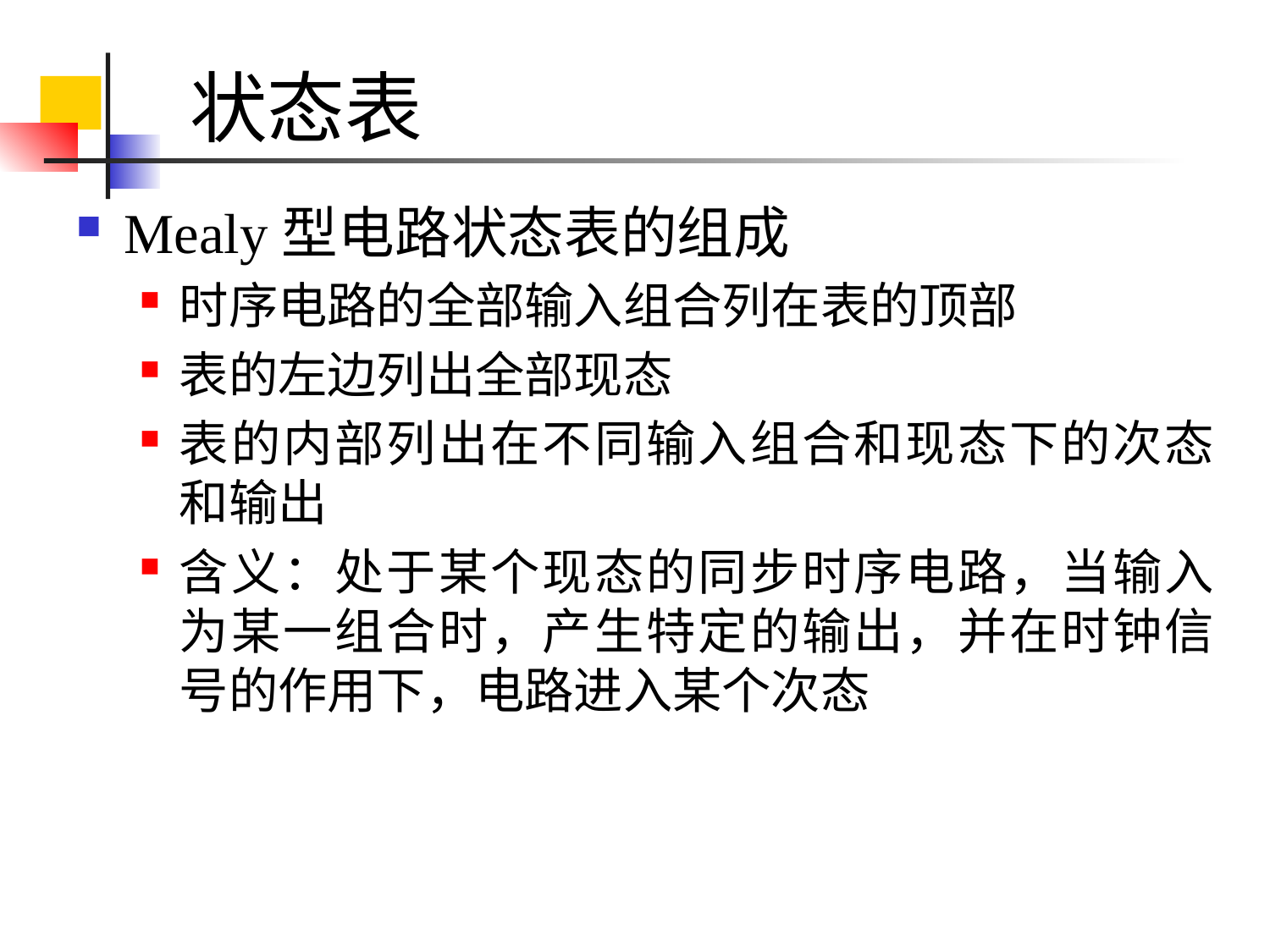

# 状态表
Mealy型电路状态表的组成
时序电路的全部输入组合列在表的顶部
表的左边列出全部现态
表的内部列出在不同输入组合和现态下的次态和输出
含义：处于某个现态的同步时序电路，当输入为某一组合时，产生特定的输出，并在时钟信号的作用下，电路进入某个次态